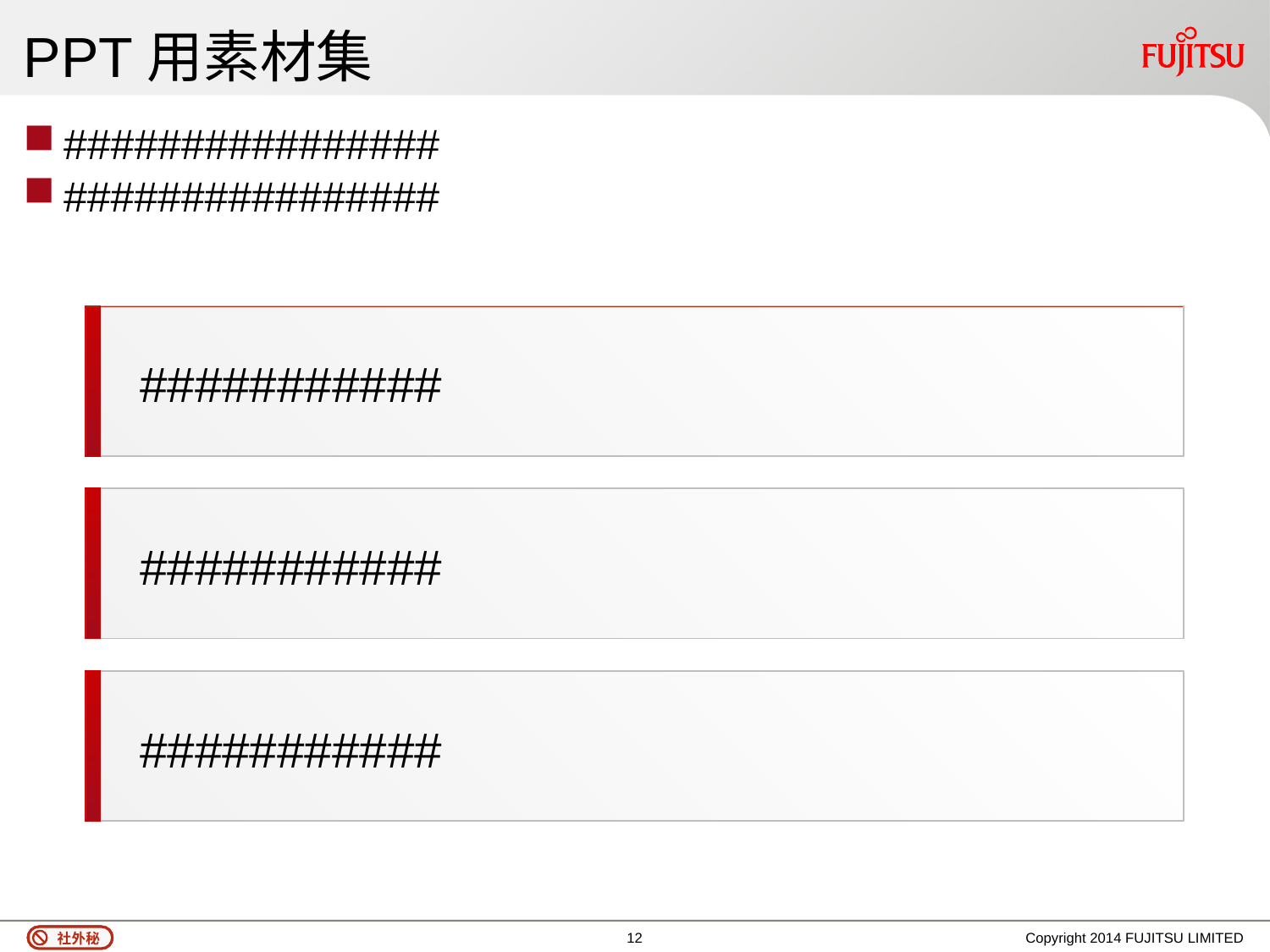

# PPT用素材集
################
################
###########

###########

###########

12
Copyright 2014 FUJITSU LIMITED